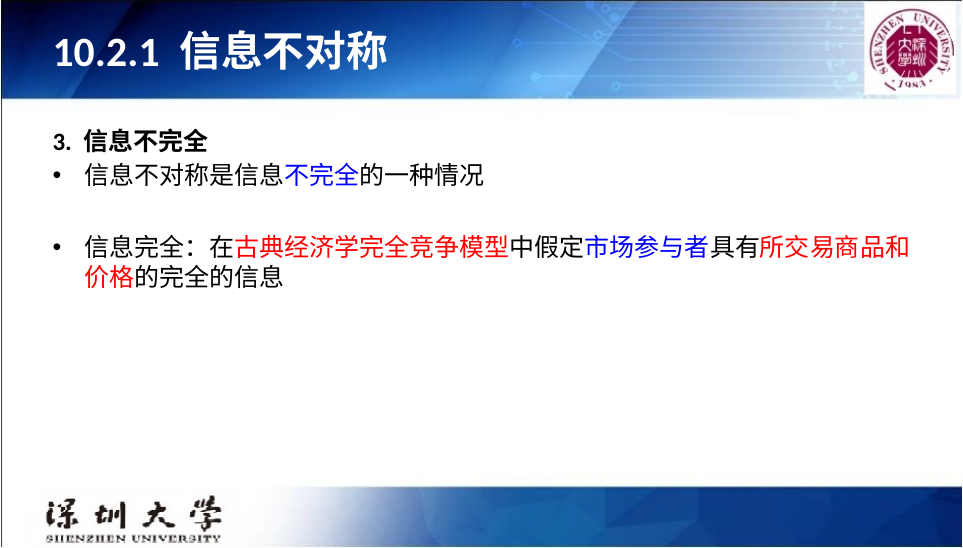

# 10.2.1 信息不对称
3. 信息不完全
信息不对称是信息不完全的一种情况

信息完全：在古典经济学完全竞争模型中假定市场参与者具有所交易商品和价格的完全的信息
350